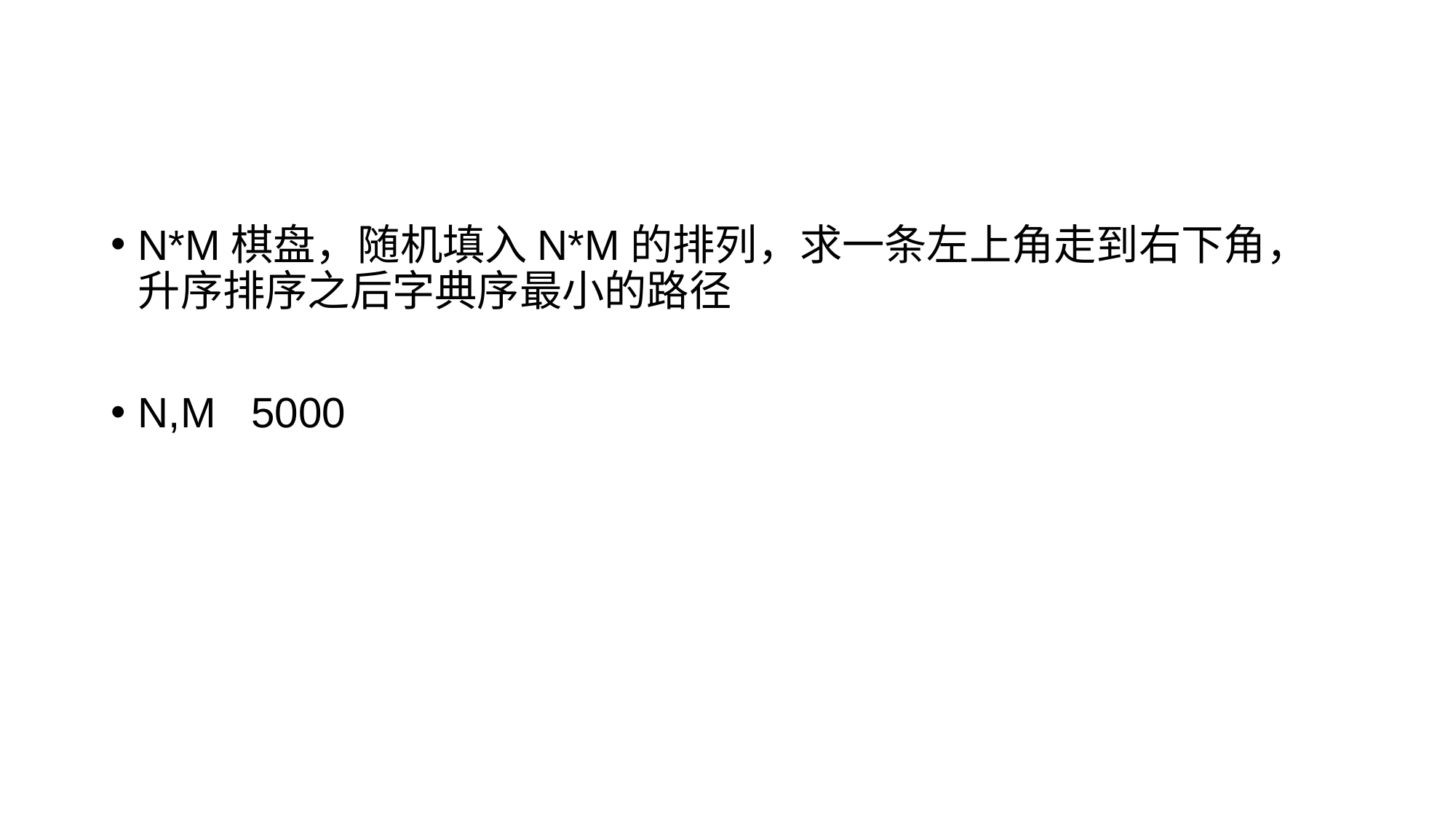

N*M棋盘，随机填入N*M的排列，求一条左上角走到右下角，升序排序之后字典序最小的路径

N,M   5000